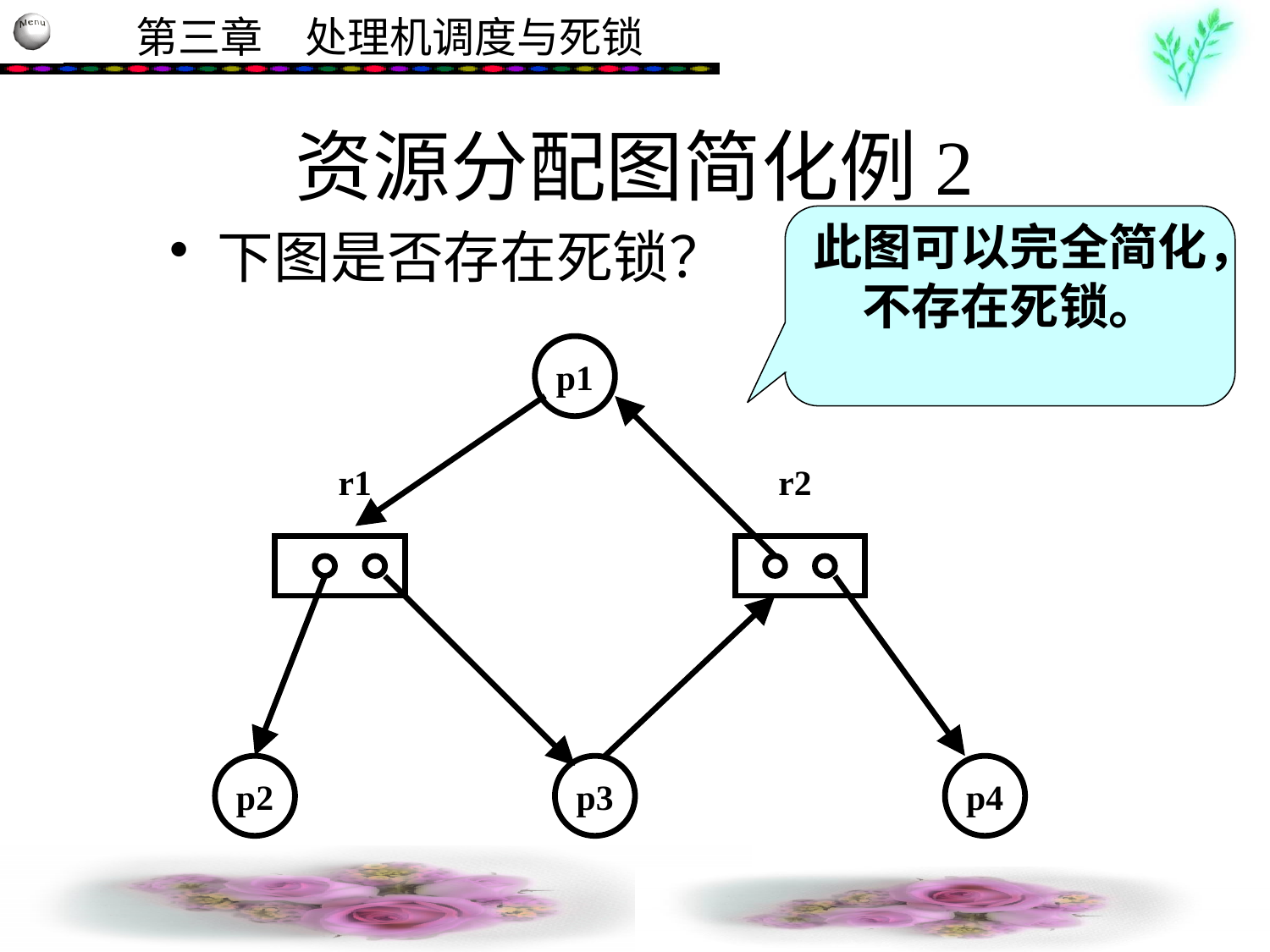

# 资源分配图简化例2
此图可以完全简化，不存在死锁。

下图是否存在死锁？
p1

r1
r2

p2
p3
p4